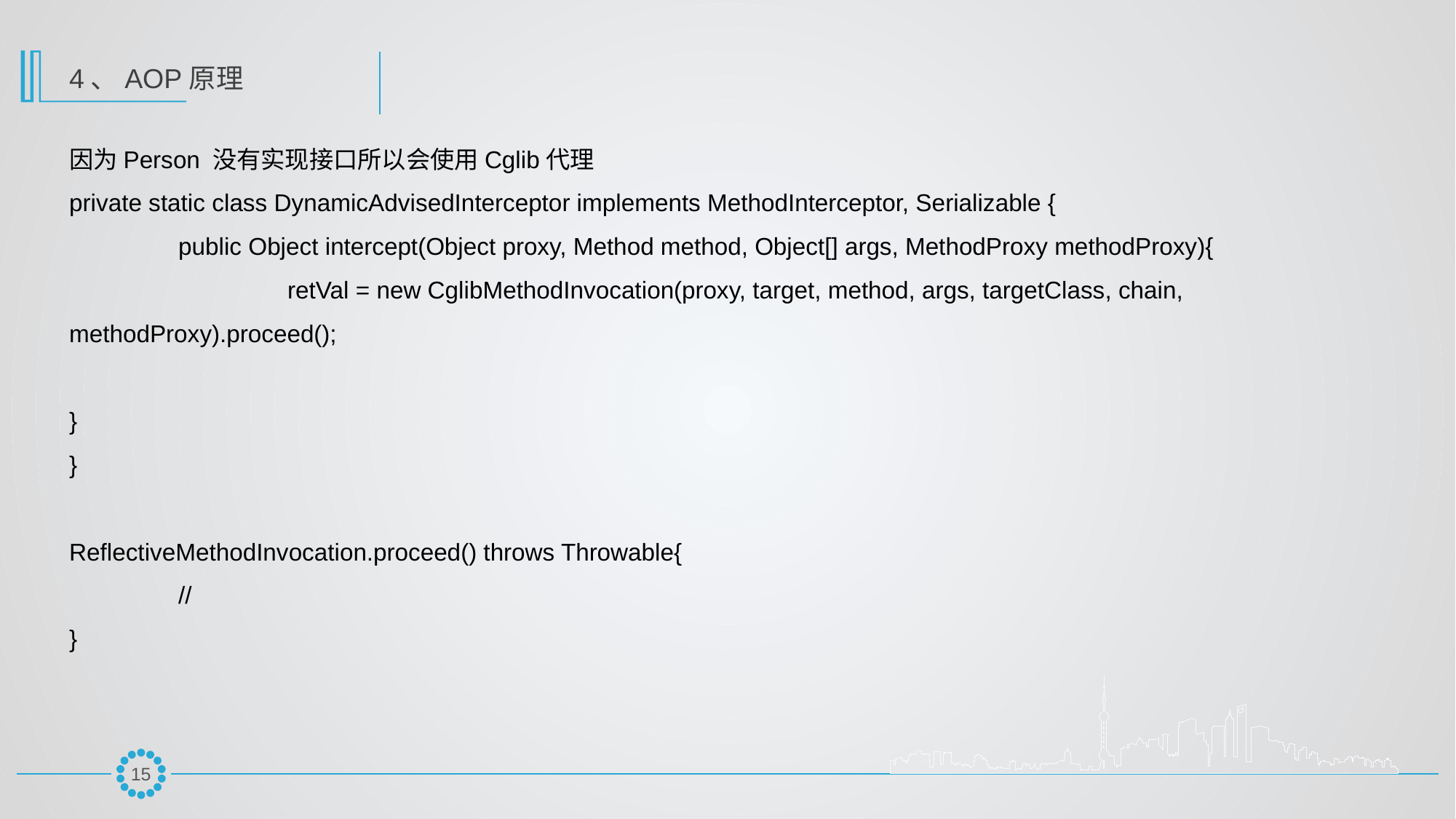

4、AOP原理
因为Person 没有实现接口所以会使用Cglib代理
private static class DynamicAdvisedInterceptor implements MethodInterceptor, Serializable {
	public Object intercept(Object proxy, Method method, Object[] args, MethodProxy methodProxy){
		retVal = new CglibMethodInvocation(proxy, target, method, args, targetClass, chain, methodProxy).proceed();

}
}

ReflectiveMethodInvocation.proceed() throws Throwable{
	//
}

15